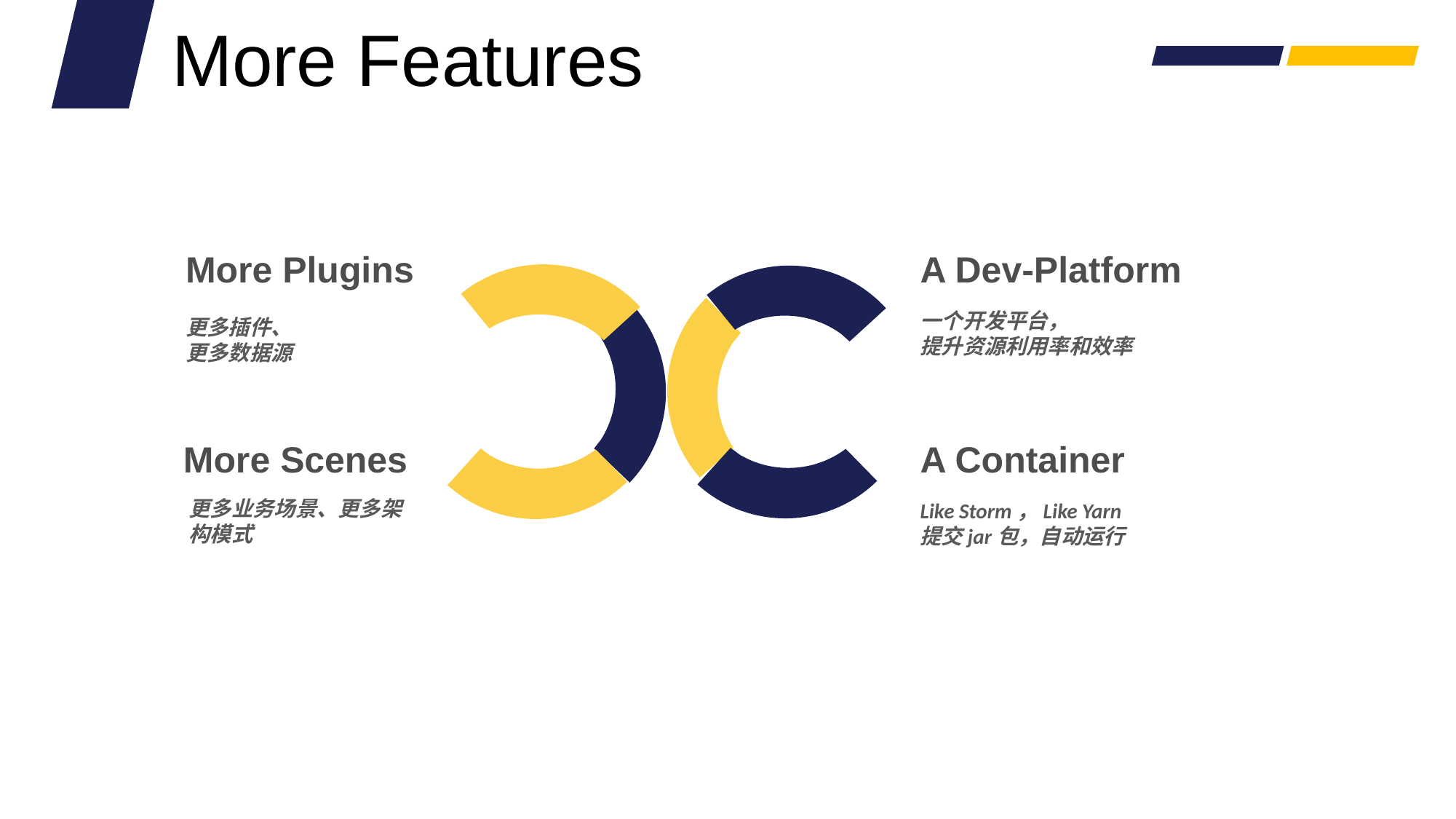

More Features

A Dev-Platform
一个开发平台，
提升资源利用率和效率
More Plugins
更多插件、
更多数据源

More Scenes
更多业务场景、更多架构模式
A Container
Like Storm，Like Yarn
提交jar包，自动运行
4